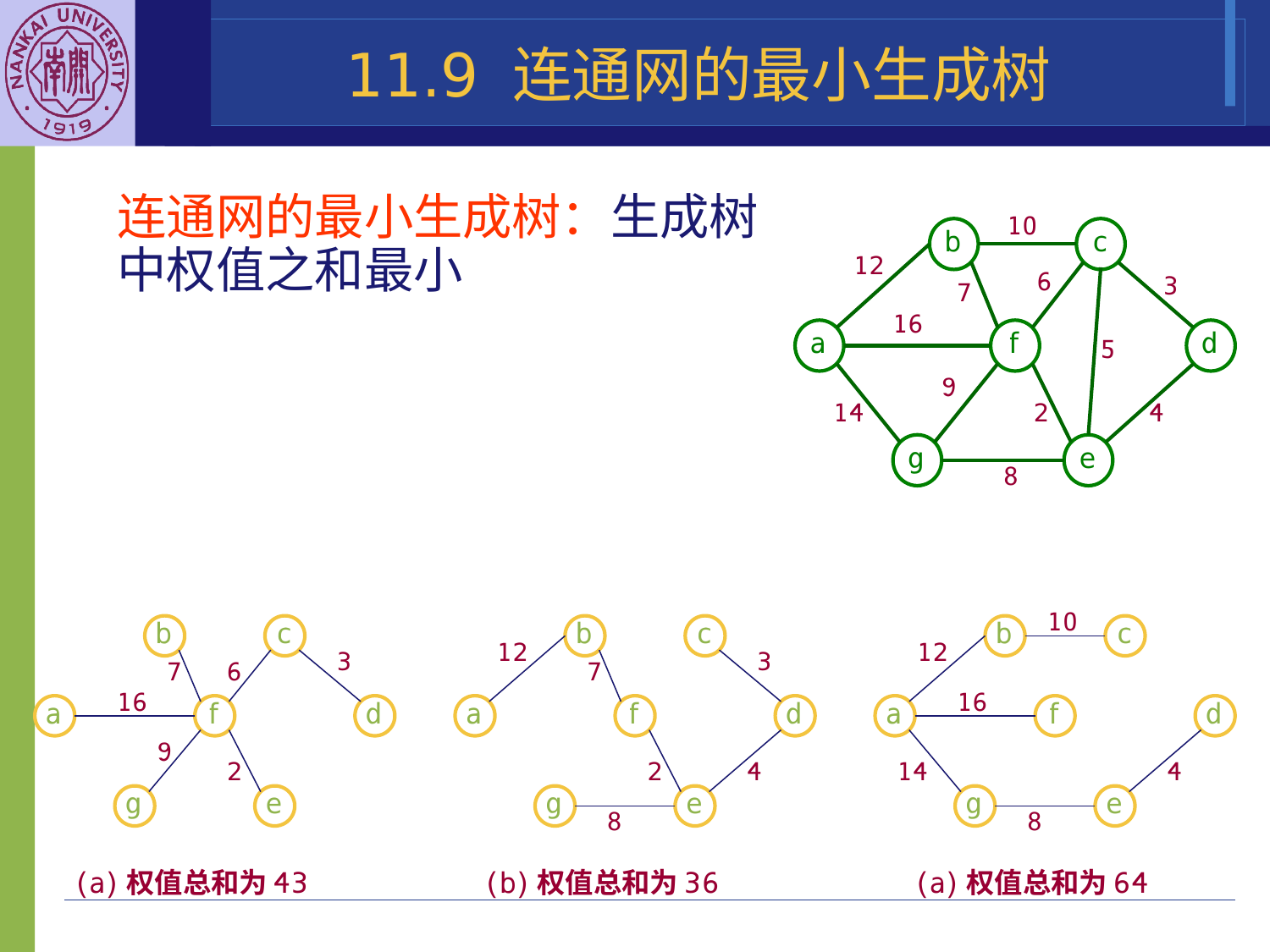

11.9 连通网的最小生成树
连通网的最小生成树：生成树中权值之和最小
10
b
c
12
6
3
7
16
a
f
d
5
9
14
2
4
g
e
8
10
b
c
12
16
a
f
d
14
4
g
e
8
b
c
3
7
6
16
a
f
d
9
2
g
e
b
c
12
3
7
a
f
d
2
4
g
e
8
(a)权值总和为43
(b)权值总和为36
(a)权值总和为64
58